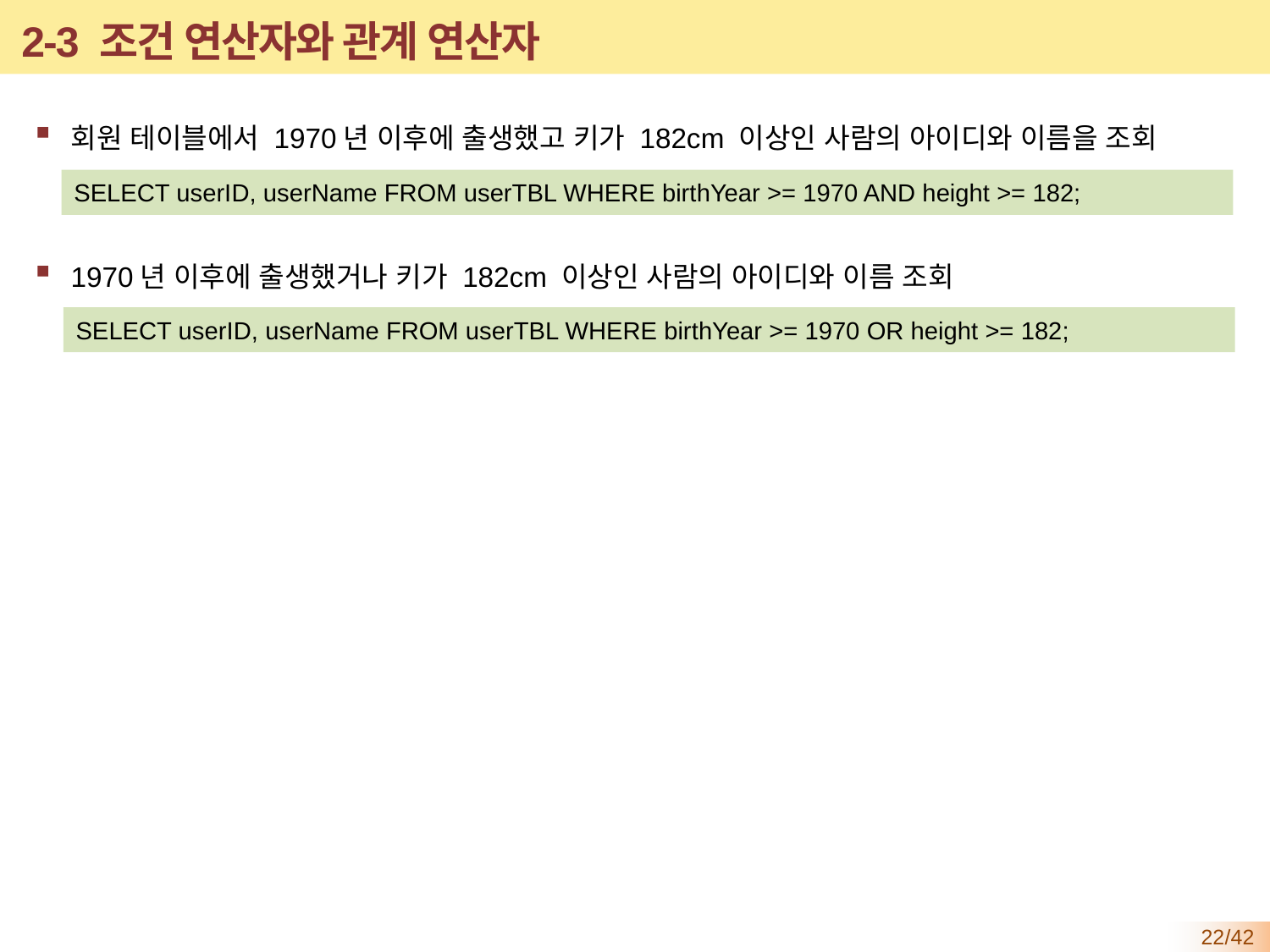

# 2-3 조건 연산자와 관계 연산자
회원 테이블에서 1970년 이후에 출생했고 키가 182cm 이상인 사람의 아이디와 이름을 조회

1970년 이후에 출생했거나 키가 182cm 이상인 사람의 아이디와 이름 조회

SELECT userID, userName FROM userTBL WHERE birthYear >= 1970 AND height >= 182;
SELECT userID, userName FROM userTBL WHERE birthYear >= 1970 OR height >= 182;